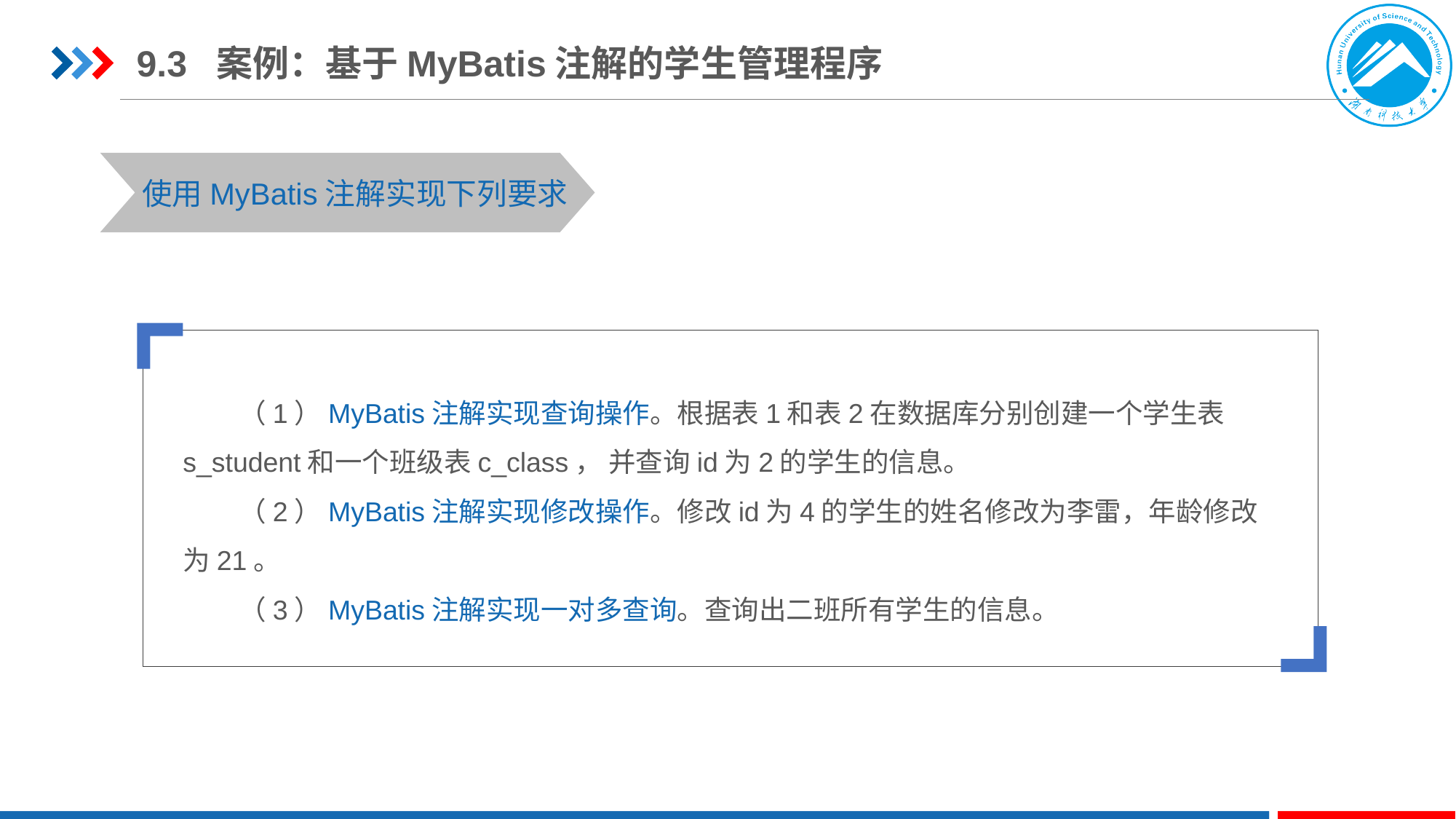

9.3  案例：基于MyBatis注解的学生管理程序

使用MyBatis注解实现下列要求

        （1）MyBatis注解实现查询操作。根据表1和表2在数据库分别创建一个学生表s_student和一个班级表c_class， 并查询id为2的学生的信息。
        （2）MyBatis注解实现修改操作。修改id为4的学生的姓名修改为李雷，年龄修改为21。
        （3）MyBatis注解实现一对多查询。查询出二班所有学生的信息。